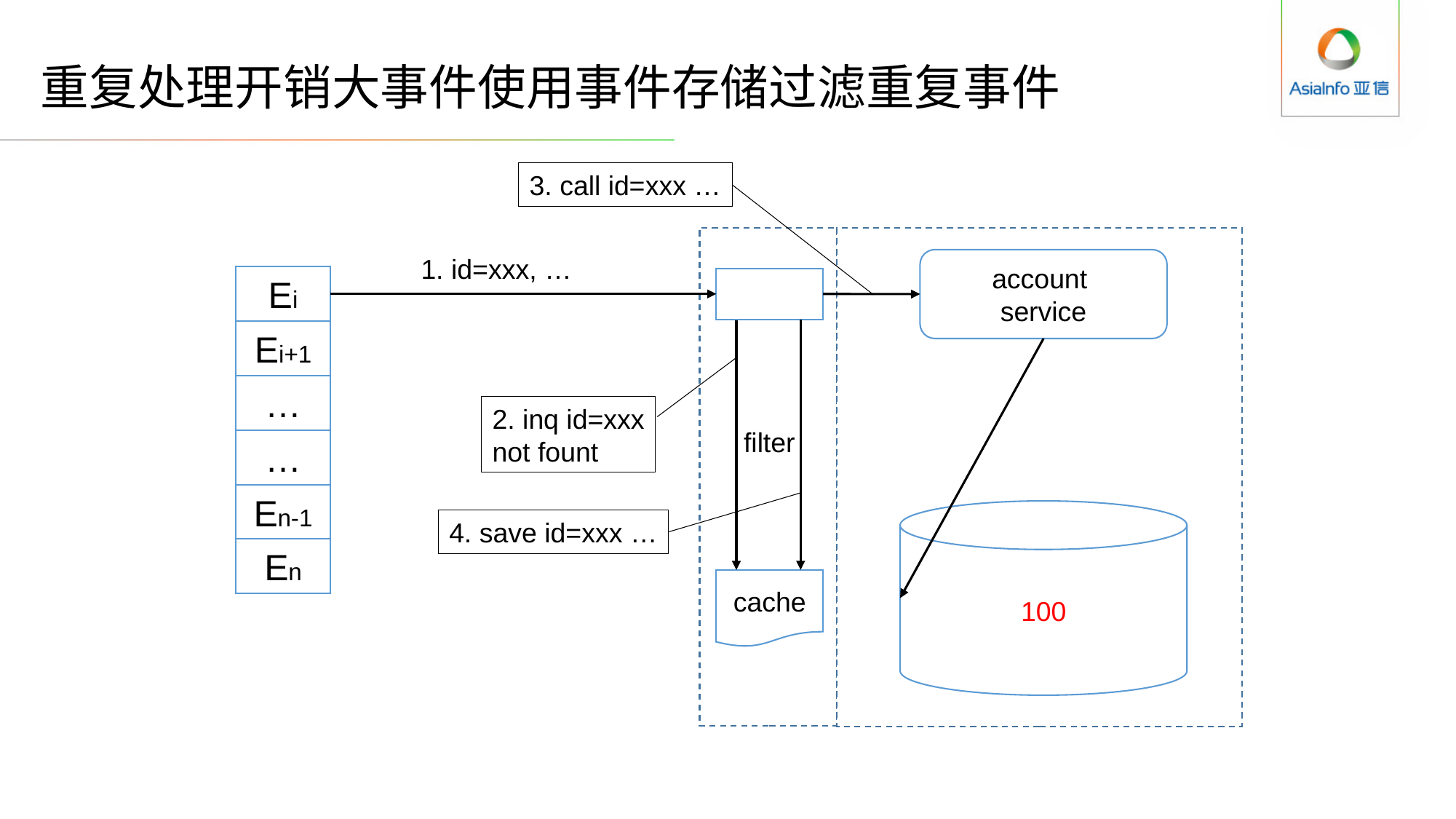

# 重复处理开销大事件使用事件存储过滤重复事件
3. call id=xxx …

account
service
100
1. id=xxx, …
Ei
Ei+1
…
…
En-1
En

2. inq id=xxx
not fount
filter
4. save id=xxx …
cache